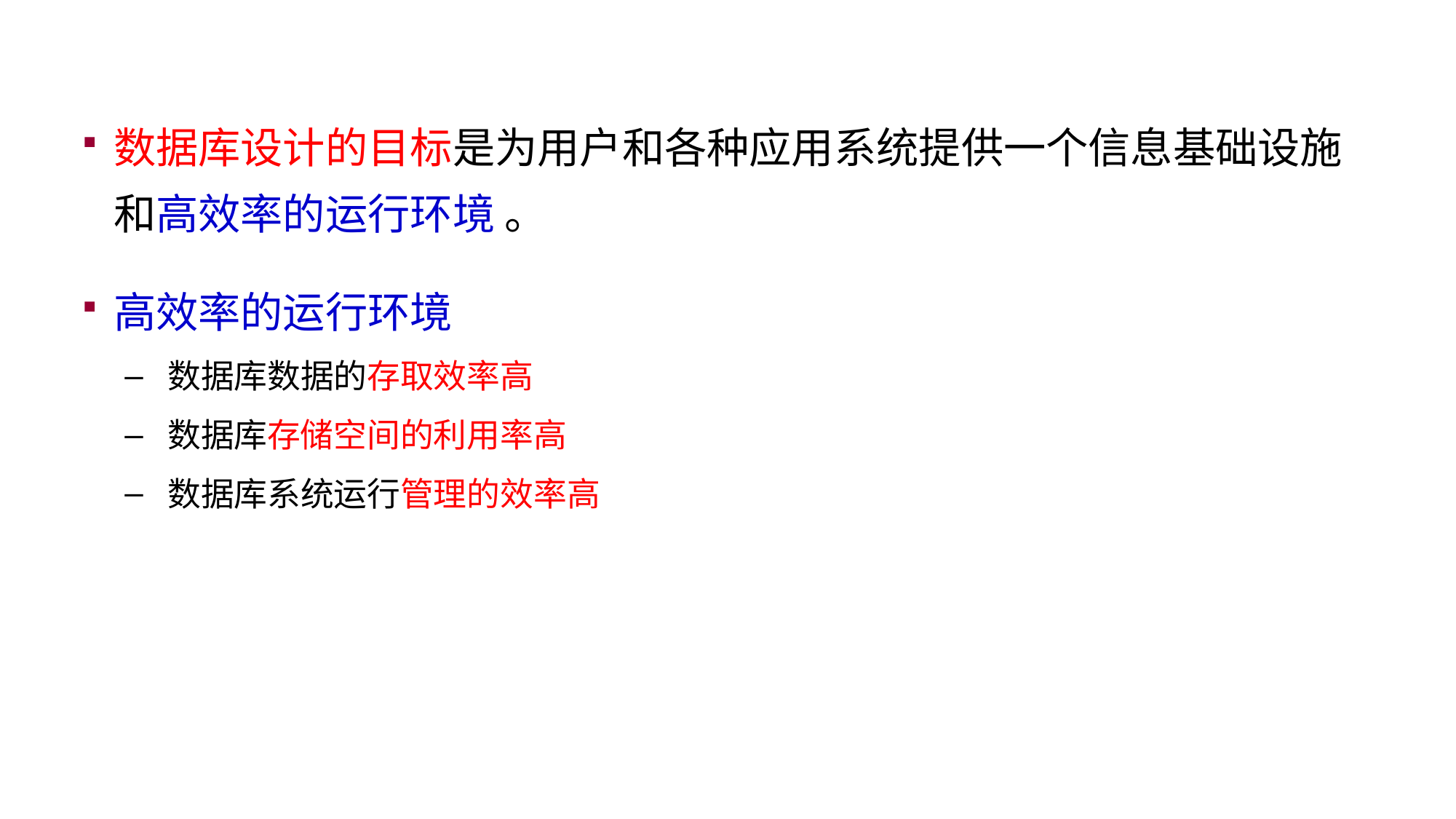

数据库设计的目标是为用户和各种应用系统提供一个信息基础设施和高效率的运行环境 。

高效率的运行环境
数据库数据的存取效率高
数据库存储空间的利用率高
数据库系统运行管理的效率高
5